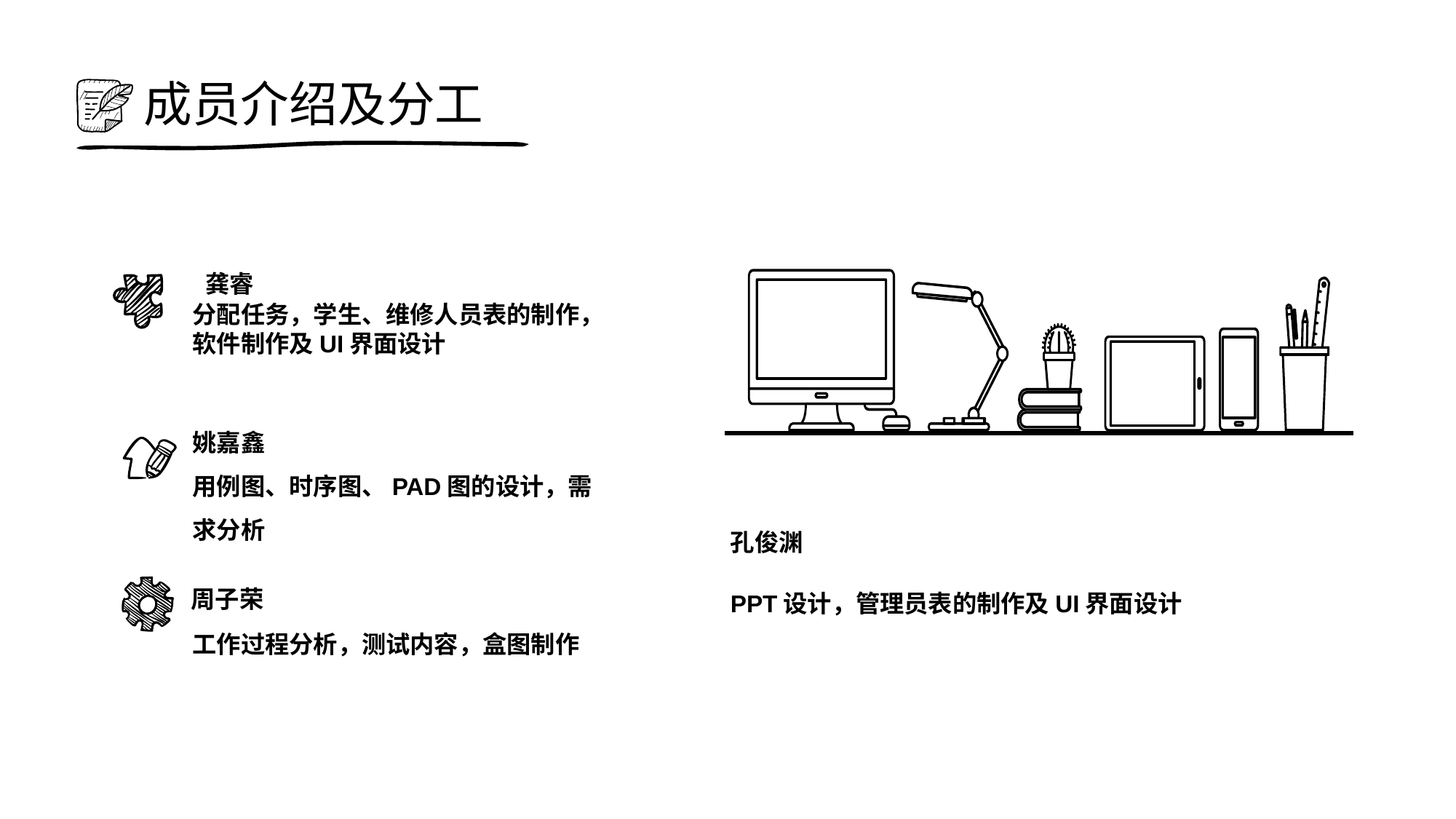

成员介绍及分工

龚睿

分配任务，学生、维修人员表的制作，软件制作及UI界面设计
姚嘉鑫

用例图、时序图、PAD图的设计，需求分析
孔俊渊
周子荣
PPT设计，管理员表的制作及UI界面设计

工作过程分析，测试内容，盒图制作